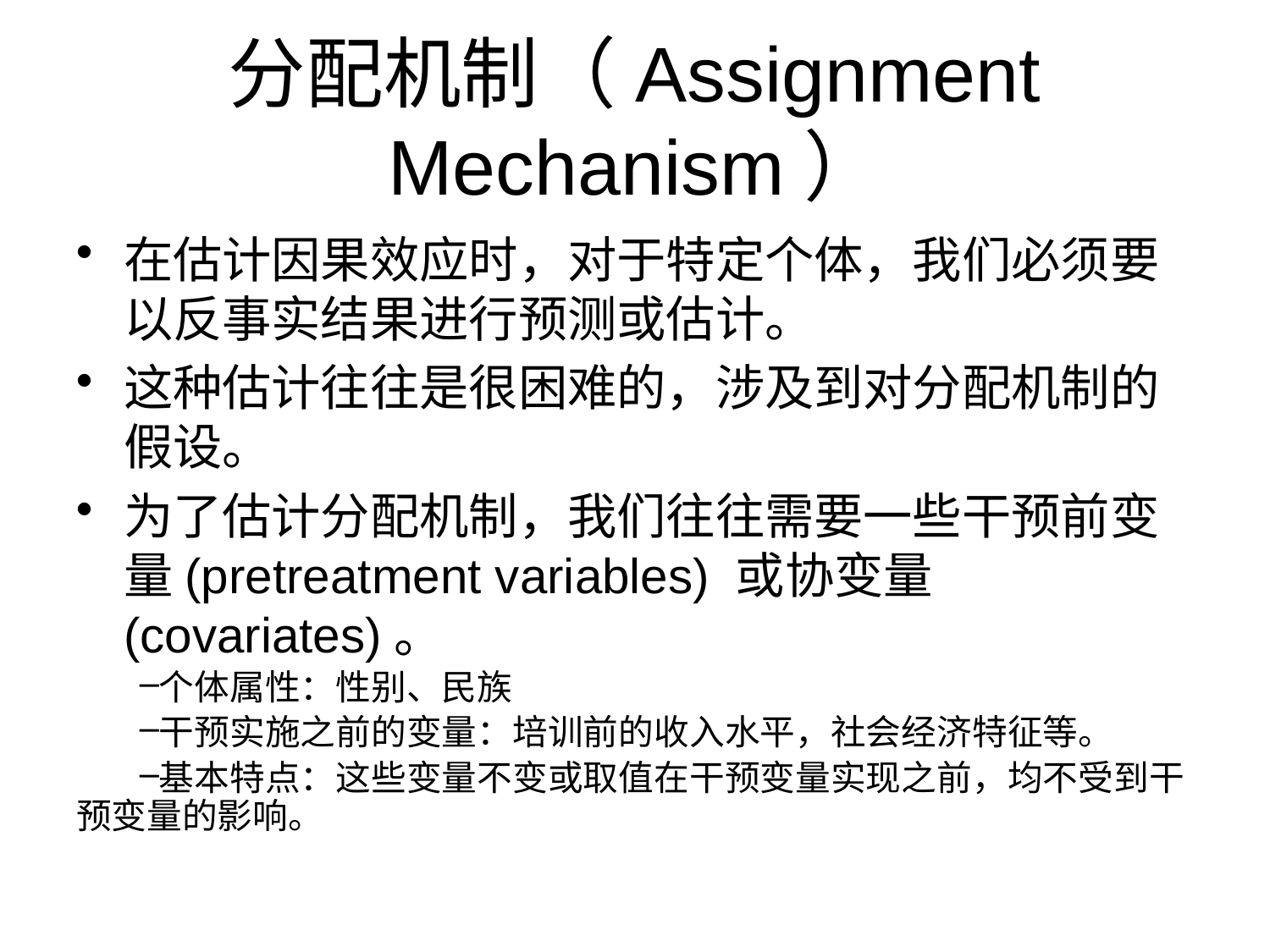

# 分配机制（Assignment Mechanism）
在估计因果效应时，对于特定个体，我们必须要以反事实结果进行预测或估计。
这种估计往往是很困难的，涉及到对分配机制的假设。
为了估计分配机制，我们往往需要一些干预前变量(pretreatment variables) 或协变量(covariates)。
个体属性：性别、民族
干预实施之前的变量：培训前的收入水平，社会经济特征等。
基本特点：这些变量不变或取值在干预变量实现之前，均不受到干预变量的影响。